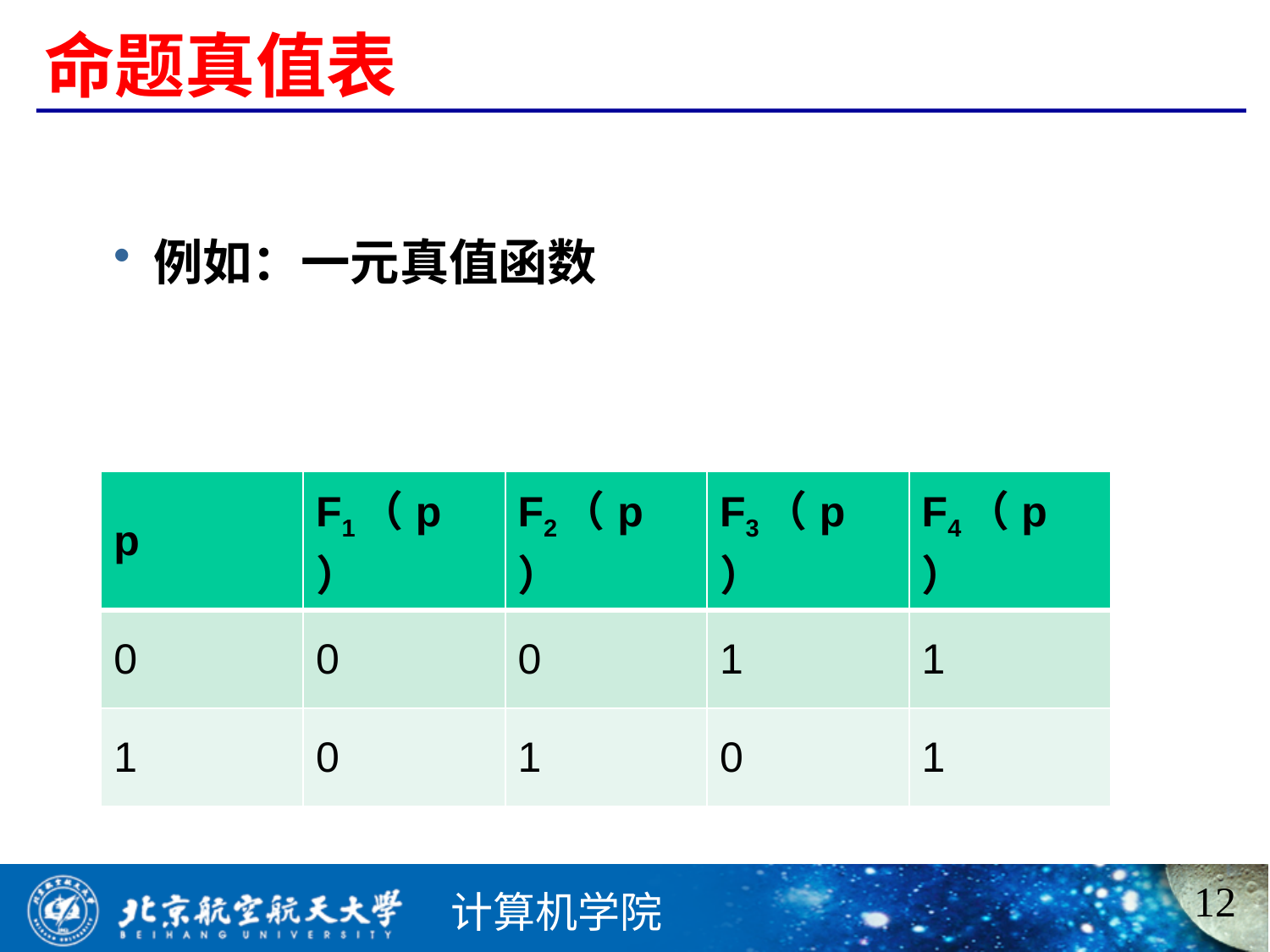

# 命题真值表

例如：一元真值函数
| p | F1（p） | F2（p） | F3（p） | F4（p） |
| --- | --- | --- | --- | --- |
| 0 | 0 | 0 | 1 | 1 |
| 1 | 0 | 1 | 0 | 1 |